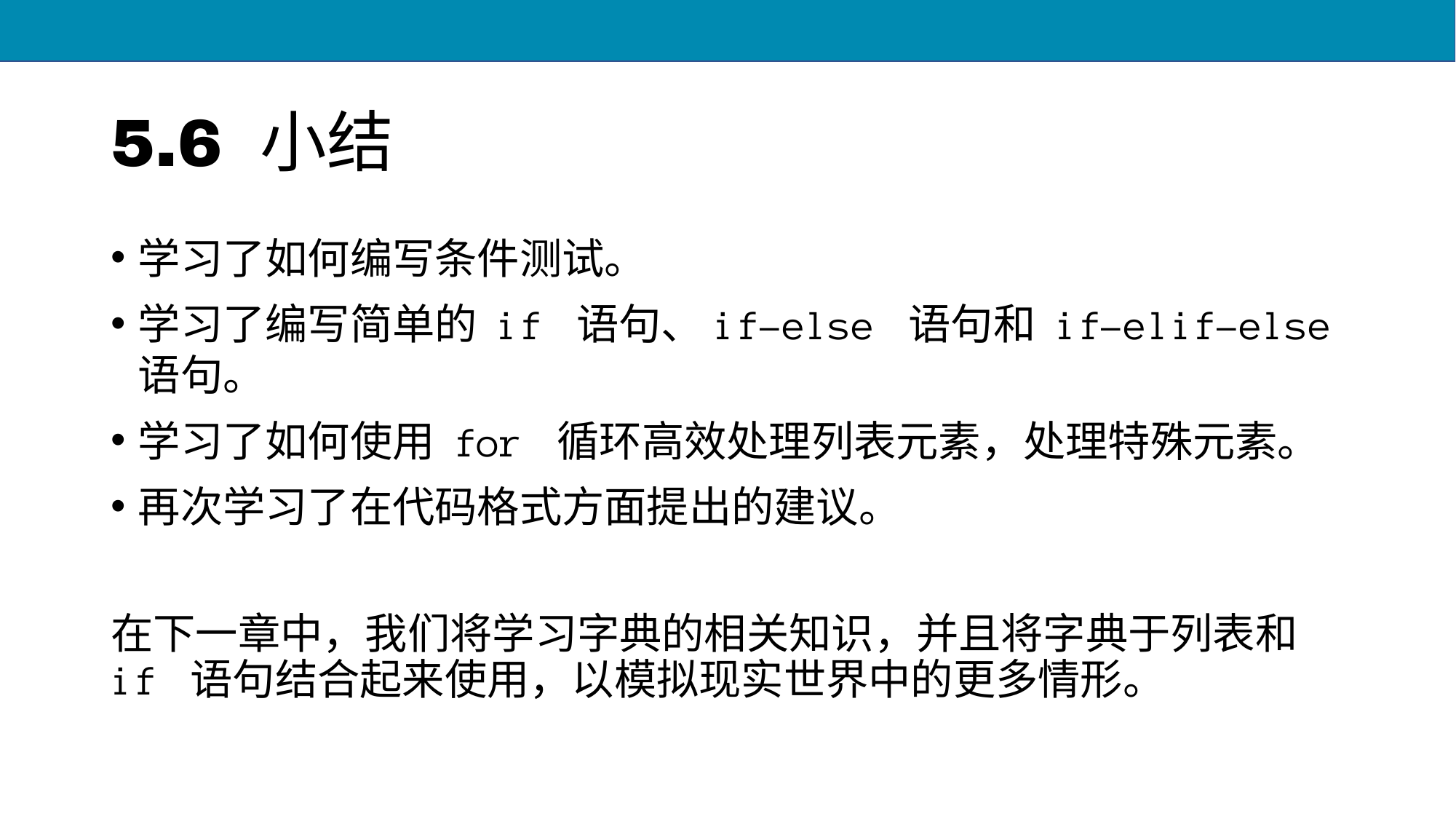

# 5.6 小结
学习了如何编写条件测试。
学习了编写简单的 if 语句、if-else 语句和 if-elif-else 语句。
学习了如何使用 for 循环高效处理列表元素，处理特殊元素。
再次学习了在代码格式方面提出的建议。

在下一章中，我们将学习字典的相关知识，并且将字典于列表和 if 语句结合起来使用，以模拟现实世界中的更多情形。